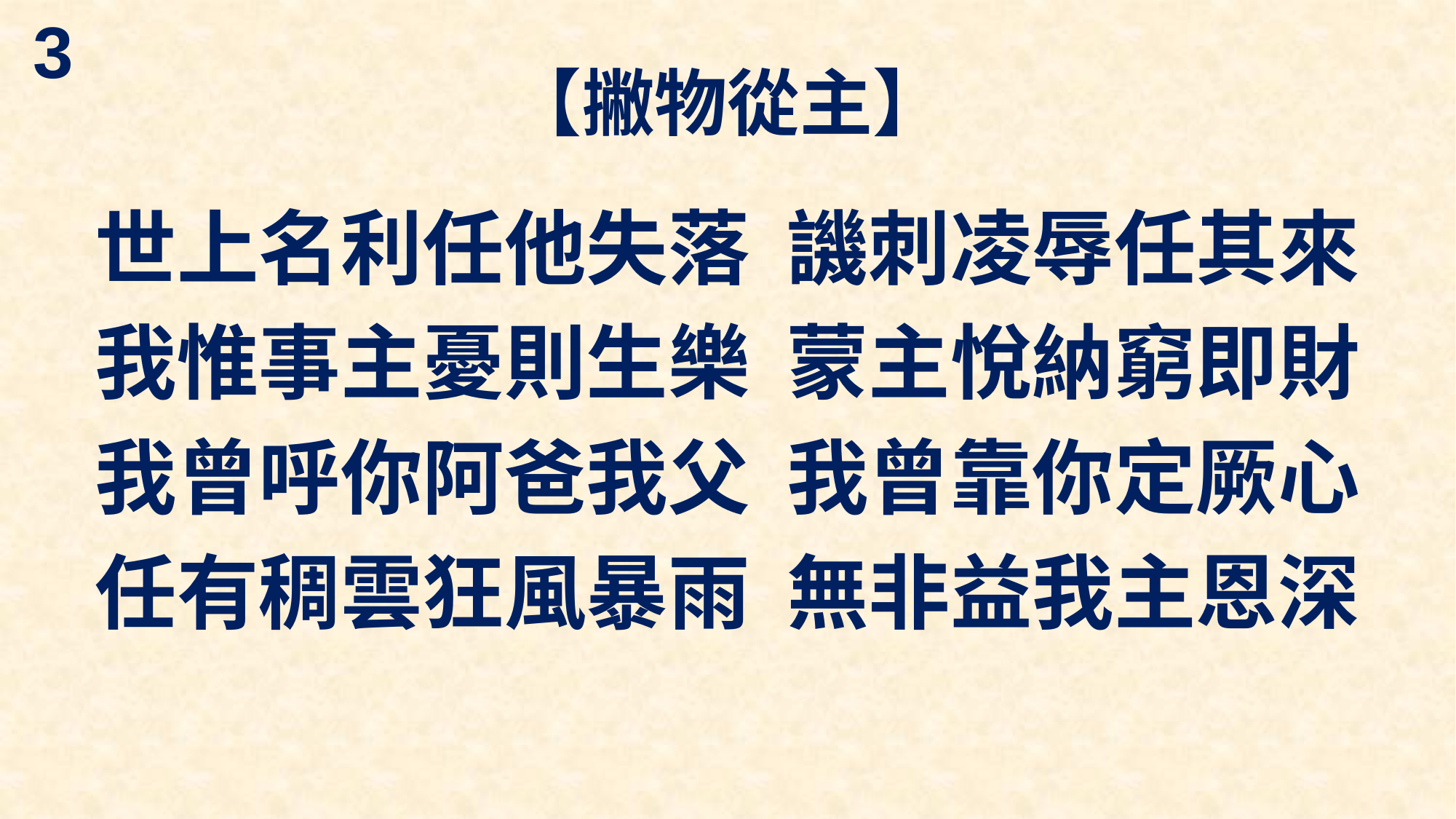

3
# 【撇物從主】
世上名利任他失落  譏刺凌辱任其來
我惟事主憂則生樂  蒙主悅納窮即財
我曾呼你阿爸我父  我曾靠你定厥心
任有稠雲狂風暴雨  無非益我主恩深